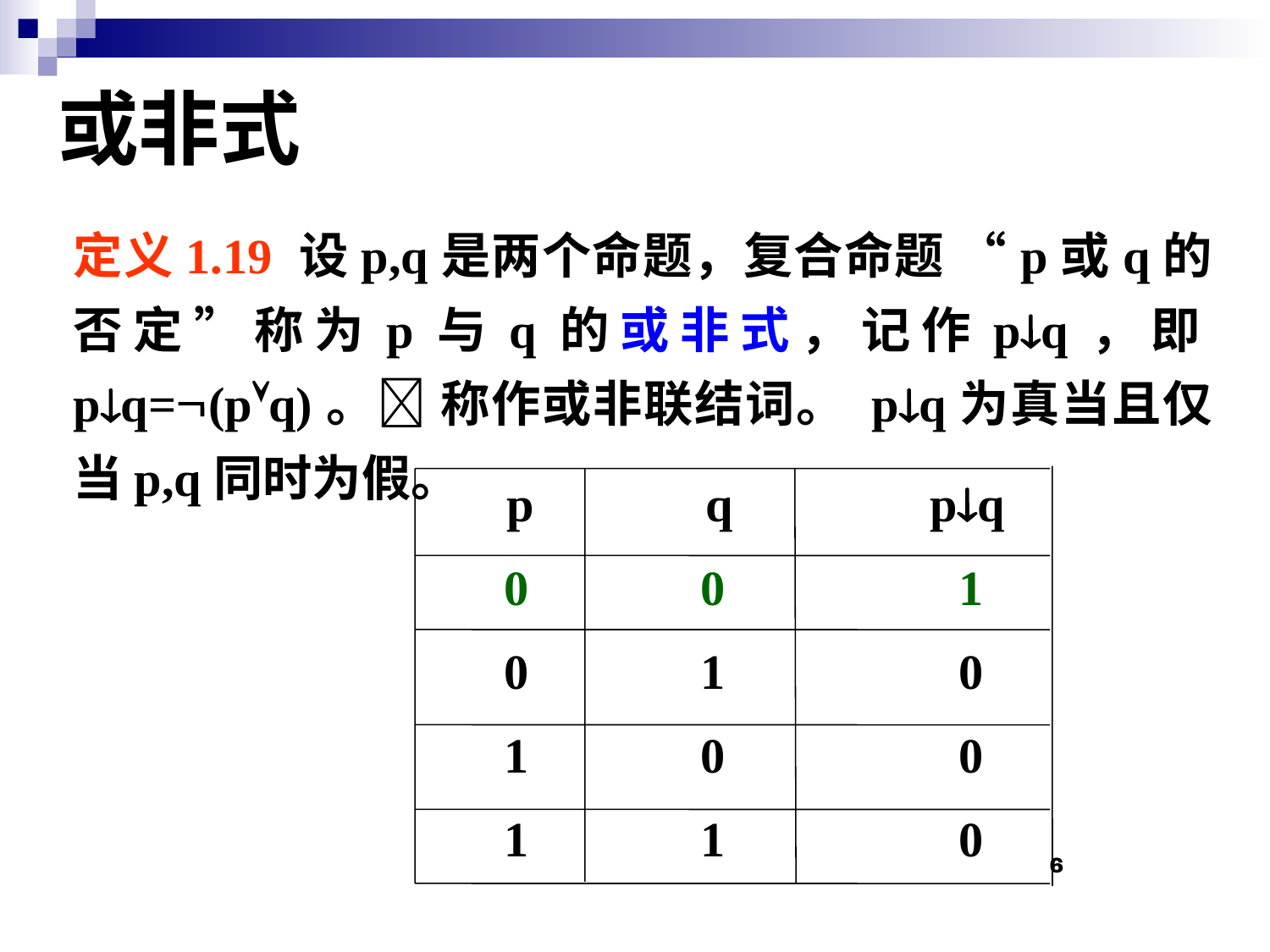

# 或非式
定义1.19 设p,q是两个命题，复合命题 “p或q的否定”称为p与q的或非式，记作p↓q，即p↓q=¬(p∨q)。↓ 称作或非联结词。 p↓q为真当且仅当p,q同时为假。
             p              q                p↓q
           0              0                   1
           0              1                   0
           1              0                   0
           1              1                   0

6